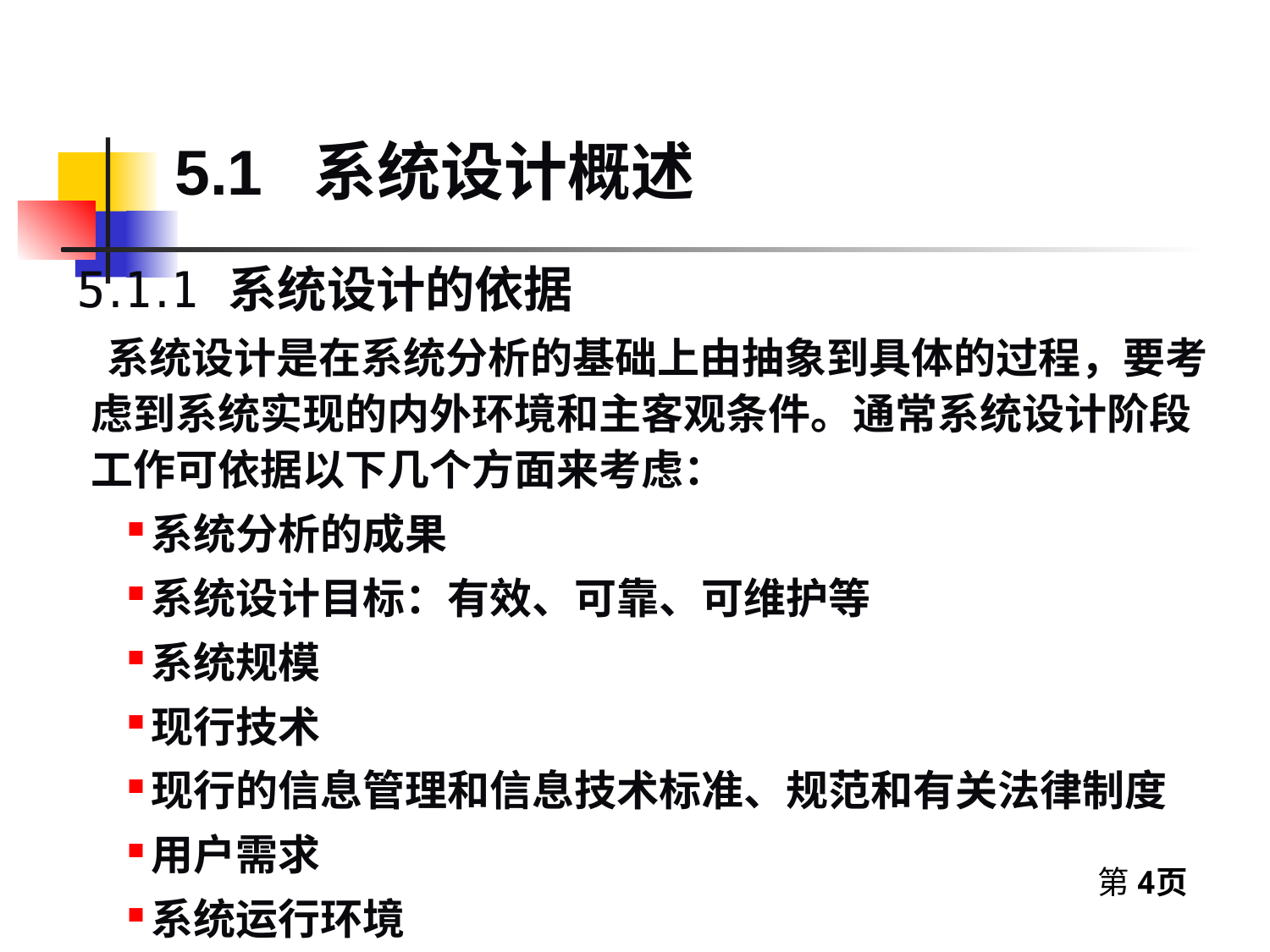

5.1  系统设计概述
5.1.1 系统设计的依据
  系统设计是在系统分析的基础上由抽象到具体的过程，要考虑到系统实现的内外环境和主客观条件。通常系统设计阶段工作可依据以下几个方面来考虑：
系统分析的成果
系统设计目标：有效、可靠、可维护等
系统规模
现行技术
现行的信息管理和信息技术标准、规范和有关法律制度
用户需求
系统运行环境